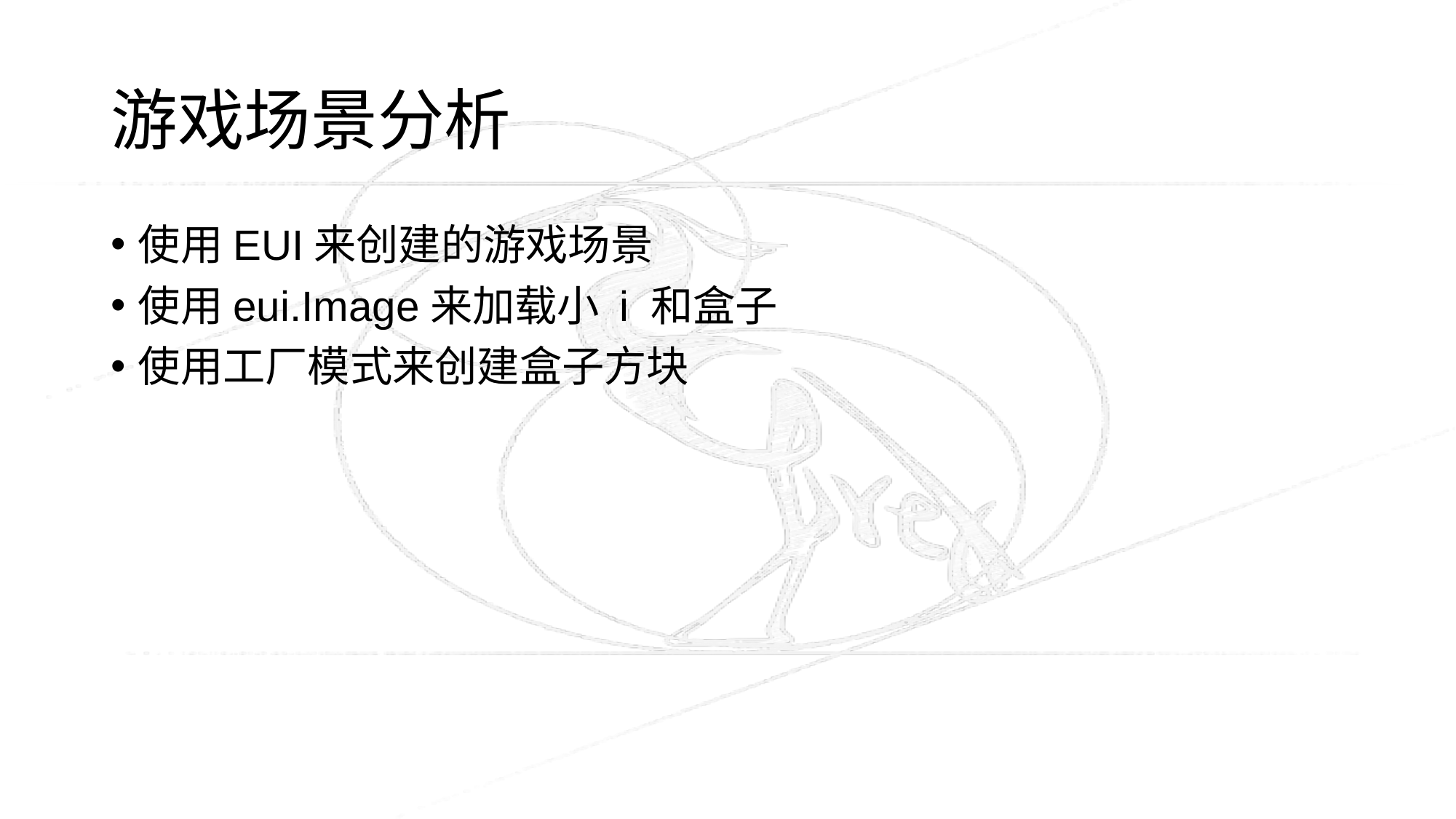

# 游戏场景分析
使用EUI来创建的游戏场景
使用eui.Image来加载小 i 和盒子
使用工厂模式来创建盒子方块